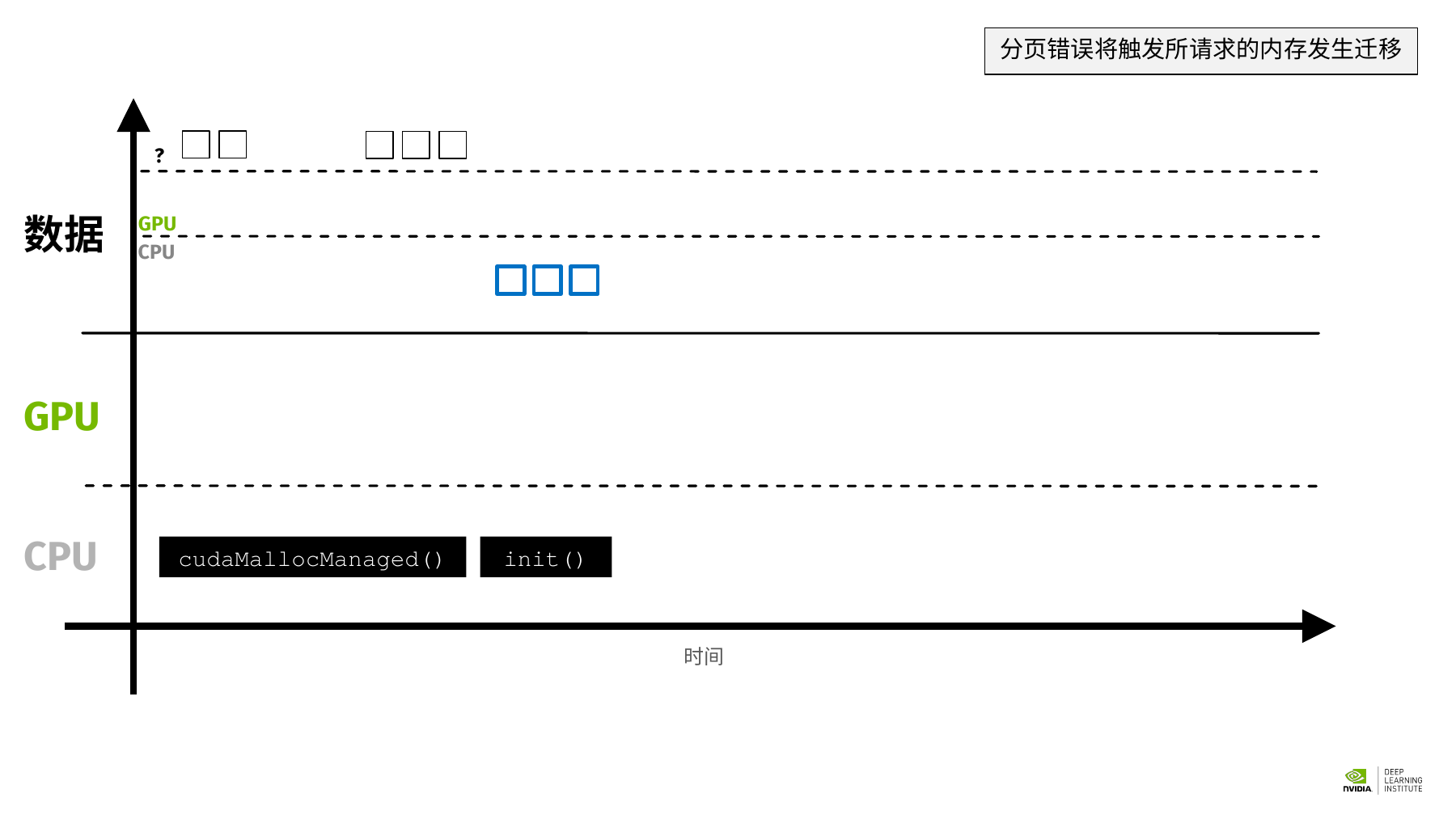

分页错误将触发所请求的内存发生迁移

?
时间
GPU
数据
CPU

GPU
CPU
cudaMallocManaged()
init()
时间